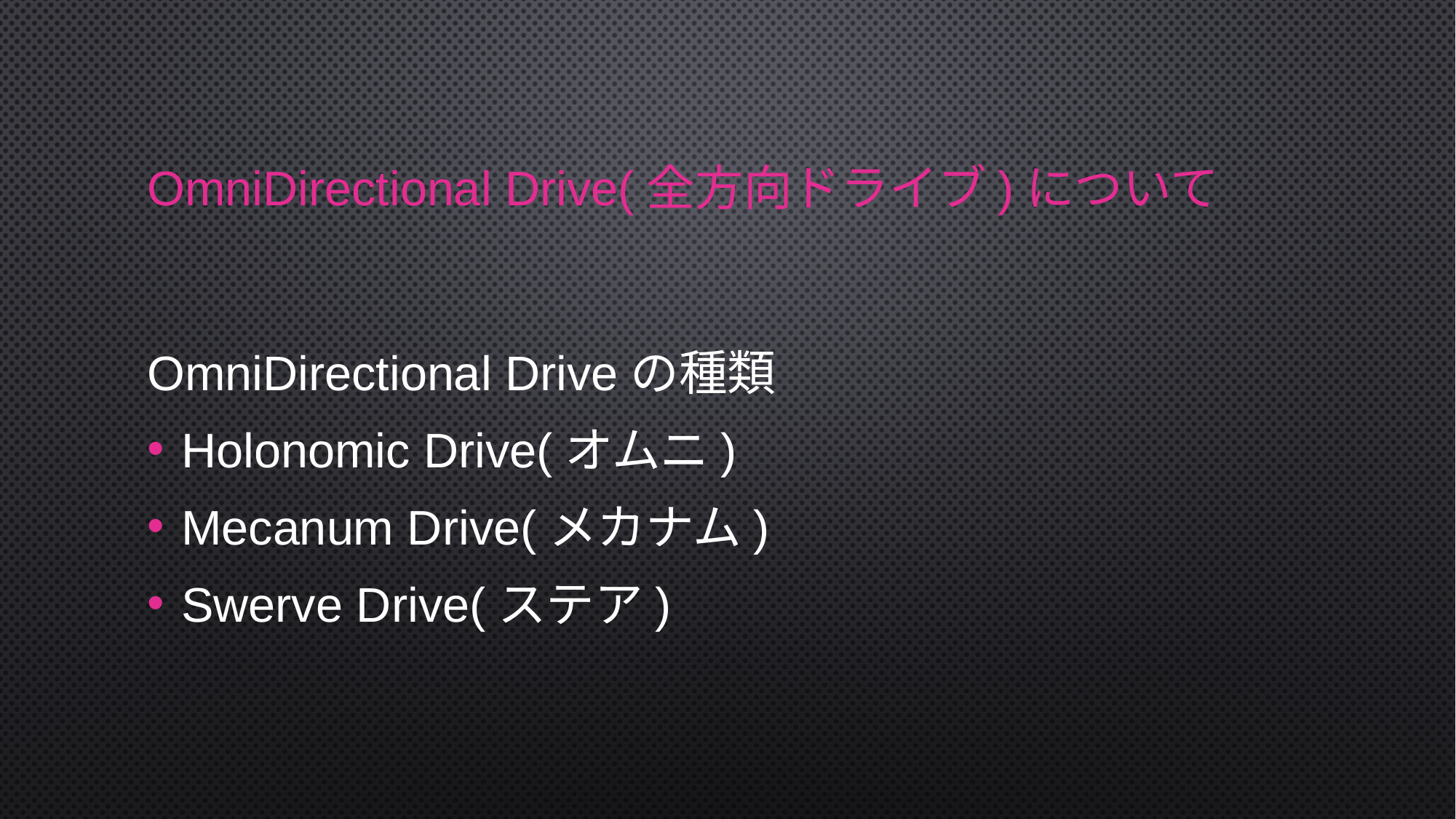

# OmniDirectional Drive(全方向ドライブ)について
OmniDirectional Driveの種類
Holonomic Drive(オムニ)
Mecanum Drive(メカナム)
Swerve Drive(ステア)